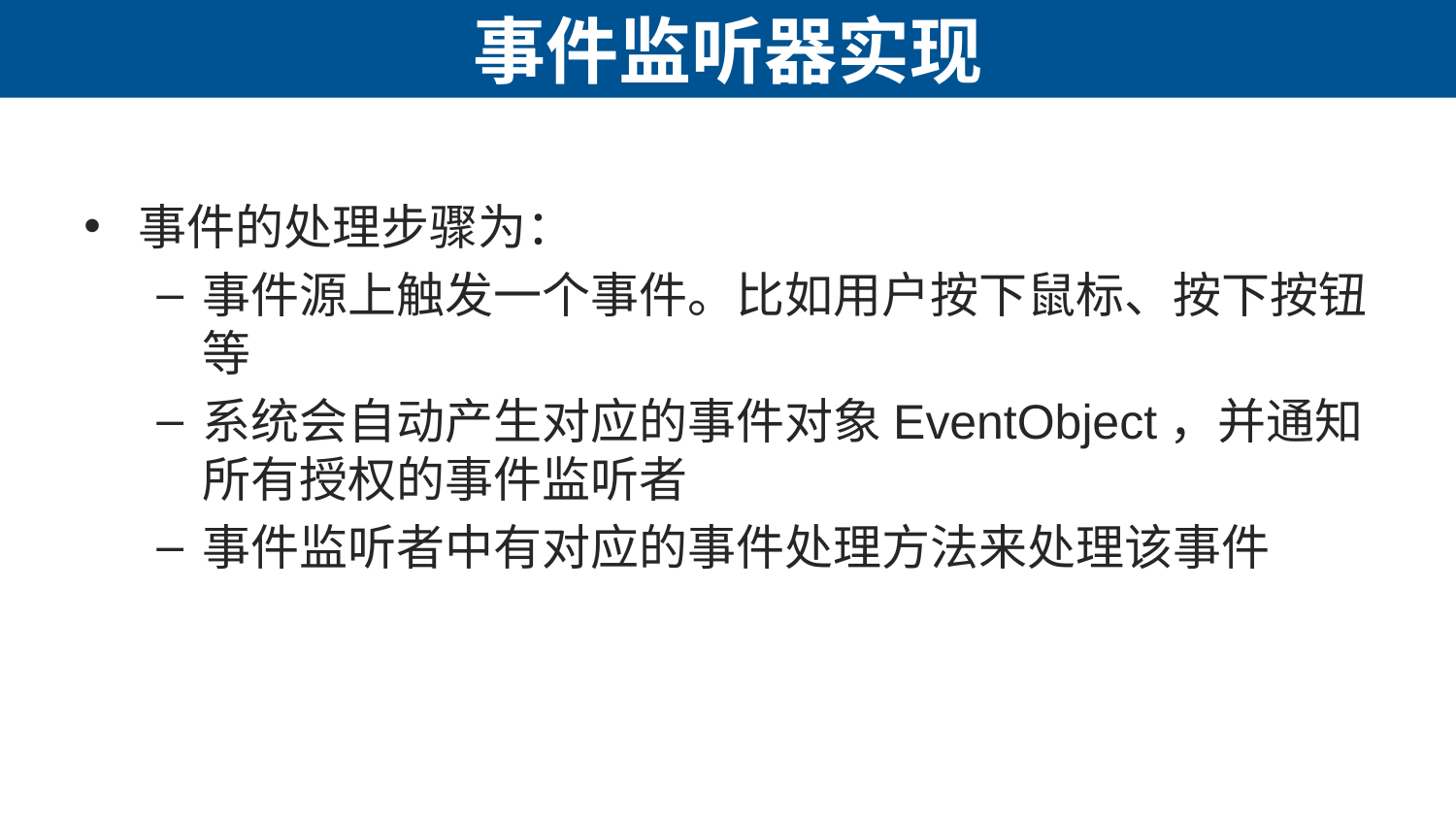

# 事件监听器实现
事件的处理步骤为：
事件源上触发一个事件。比如用户按下鼠标、按下按钮等
系统会自动产生对应的事件对象EventObject，并通知所有授权的事件监听者
事件监听者中有对应的事件处理方法来处理该事件